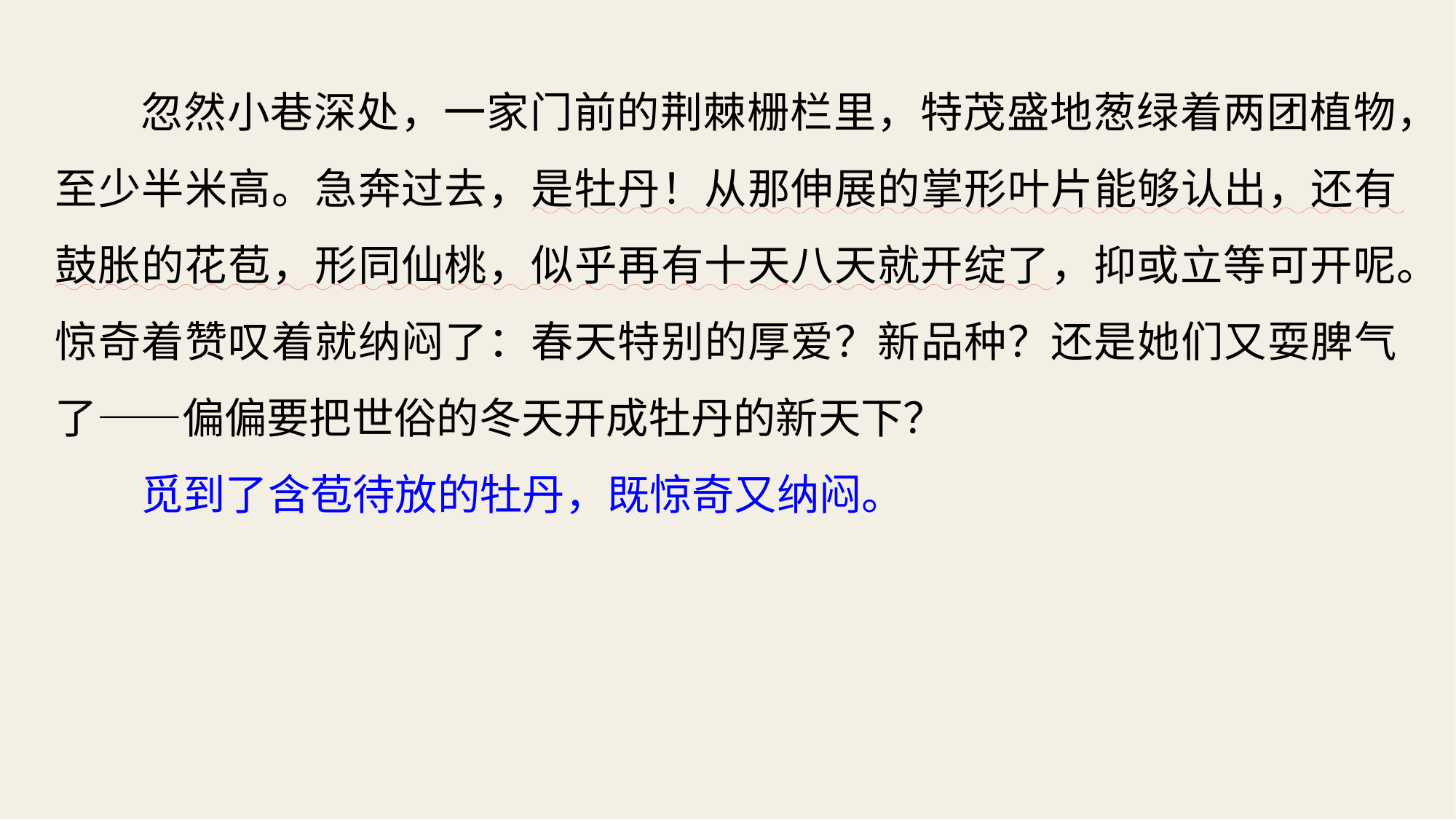

忽然小巷深处，一家门前的荆棘栅栏里，特茂盛地葱绿着两团植物，至少半米高。急奔过去，是牡丹！从那伸展的掌形叶片能够认出，还有鼓胀的花苞，形同仙桃，似乎再有十天八天就开绽了，抑或立等可开呢。惊奇着赞叹着就纳闷了：春天特别的厚爱？新品种？还是她们又耍脾气了——偏偏要把世俗的冬天开成牡丹的新天下？
觅到了含苞待放的牡丹，既惊奇又纳闷。